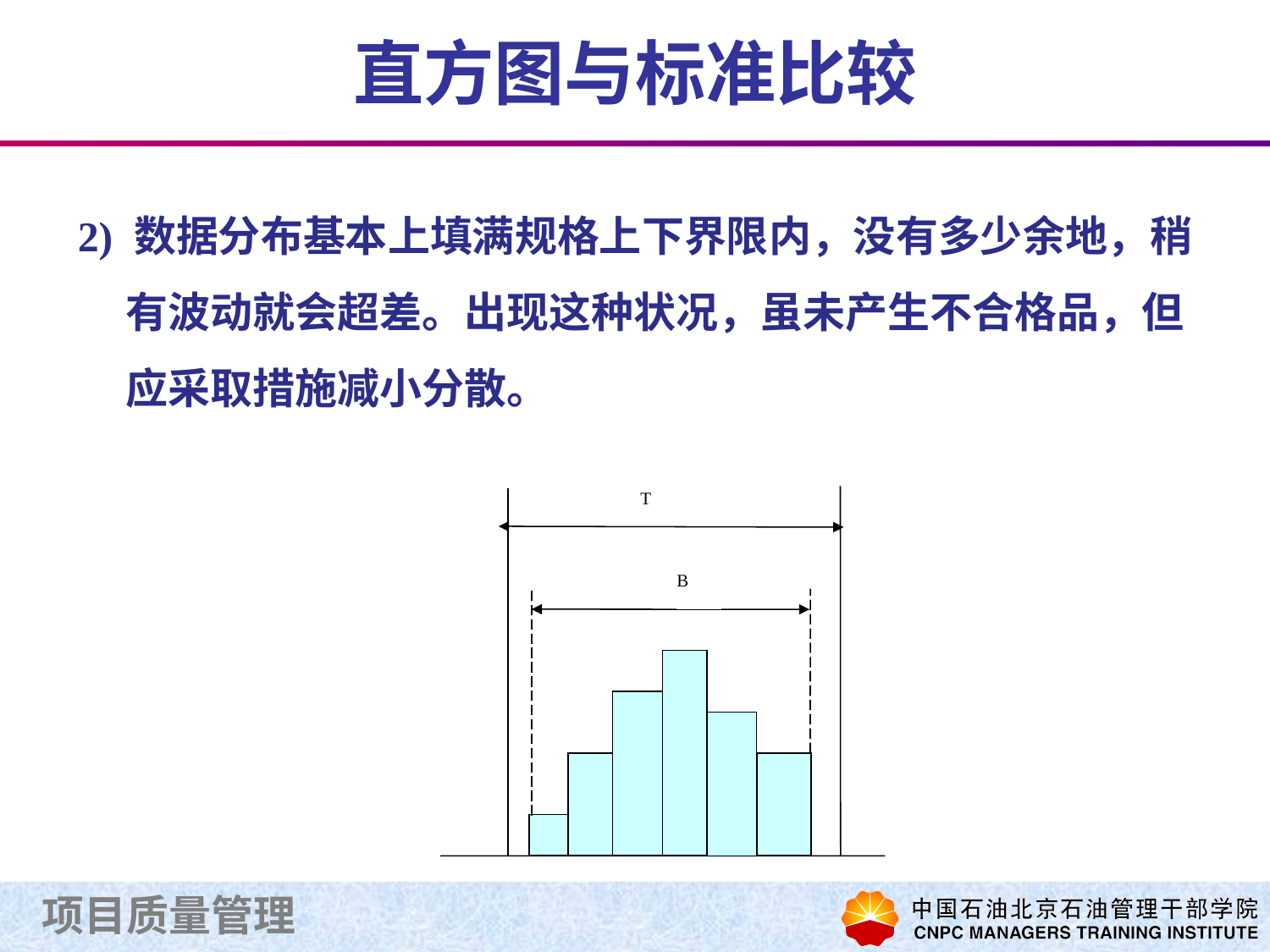

# 直方图与标准比较
2) 数据分布基本上填满规格上下界限内，没有多少余地，稍有波动就会超差。出现这种状况，虽未产生不合格品，但应采取措施减小分散。
T

B